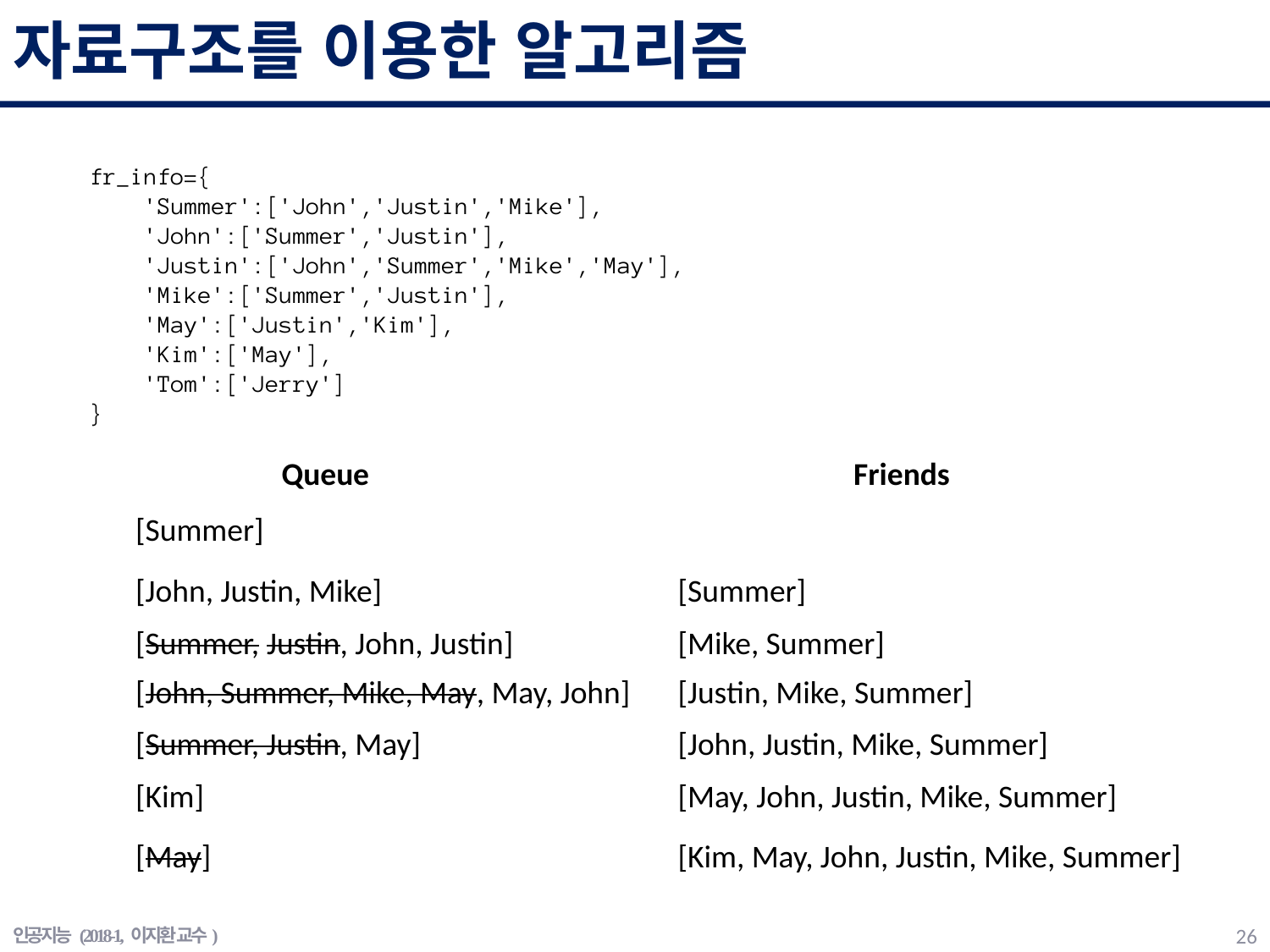

# 자료구조를 이용한 알고리즘
fr_info={
    'Summer':['John','Justin','Mike'],
    'John':['Summer','Justin'],
    'Justin':['John','Summer','Mike','May'],
    'Mike':['Summer','Justin'],
    'May':['Justin','Kim'],
    'Kim':['May'],
    'Tom':['Jerry']
}
Queue
Friends
[Summer]
[John, Justin, Mike]
[Summer]
[Summer, Justin, John, Justin]
[Mike, Summer]
[John, Summer, Mike, May, May, John]
[Justin, Mike, Summer]
[Summer, Justin, May]
[John, Justin, Mike, Summer]
[Kim]
[May, John, Justin, Mike, Summer]
[May]
[Kim, May, John, Justin, Mike, Summer]
인공지능 (2018-1, 이지환 교수)
26